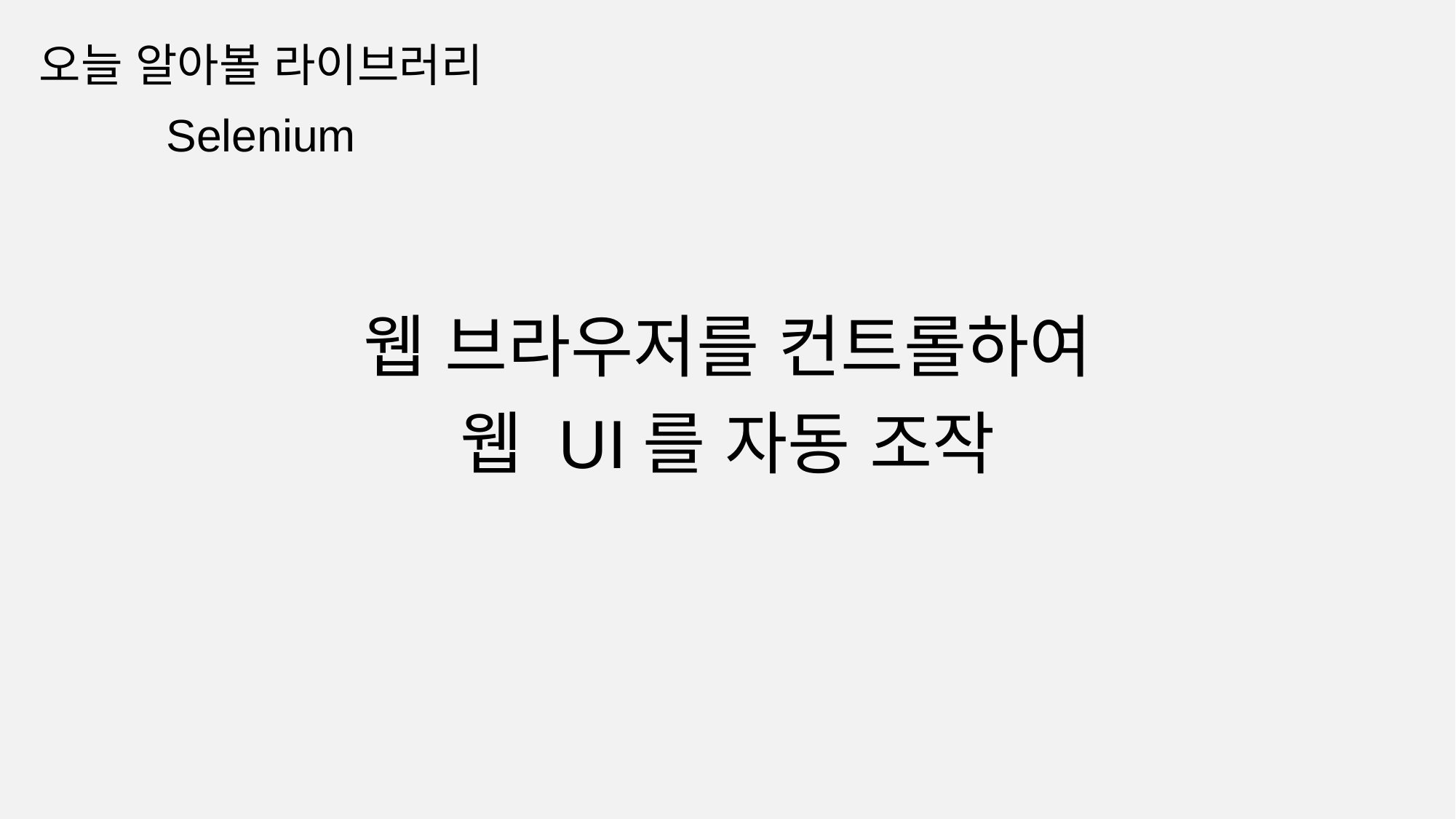

오늘 알아볼 라이브러리
Selenium
웹 브라우저를 컨트롤하여
웹 UI를 자동 조작